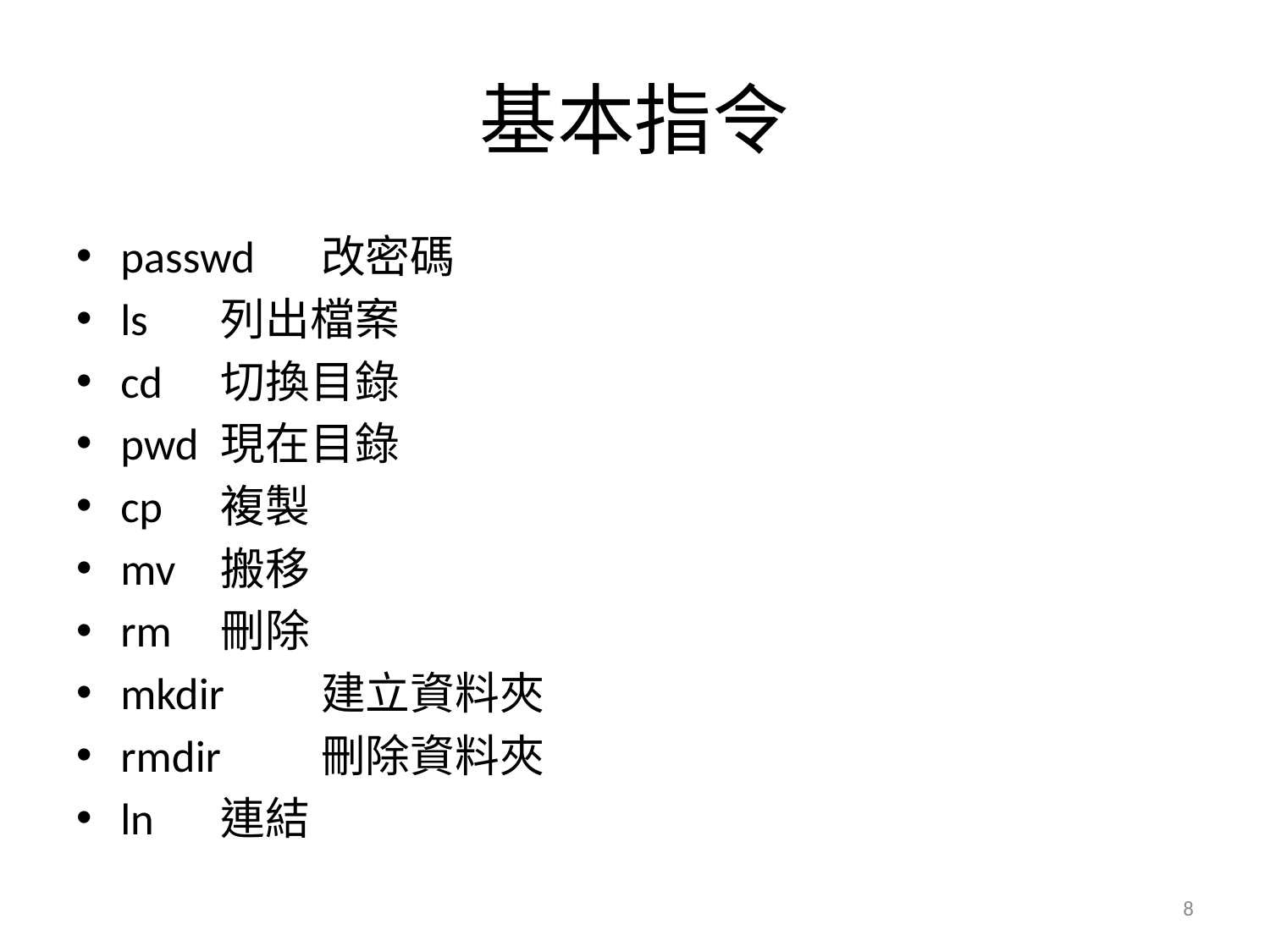

# 基本指令
passwd	改密碼
ls		列出檔案
cd		切換目錄
pwd	現在目錄
cp		複製
mv		搬移
rm		刪除
mkdir	建立資料夾
rmdir	刪除資料夾
ln		連結

8